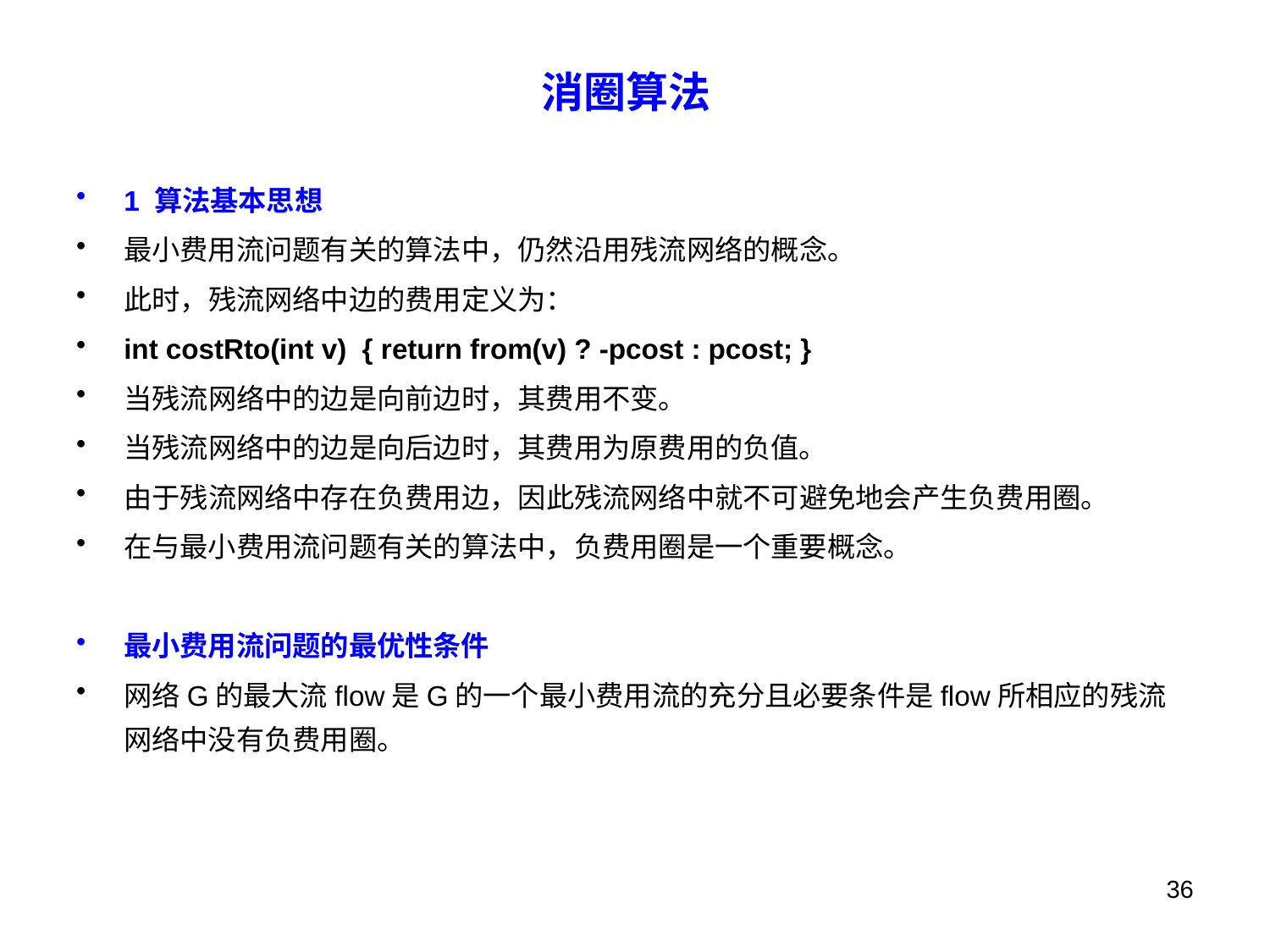

# 消圈算法
1 算法基本思想
最小费用流问题有关的算法中，仍然沿用残流网络的概念。
此时，残流网络中边的费用定义为：
int costRto(int v)  { return from(v) ? -pcost : pcost; }
当残流网络中的边是向前边时，其费用不变。
当残流网络中的边是向后边时，其费用为原费用的负值。
由于残流网络中存在负费用边，因此残流网络中就不可避免地会产生负费用圈。
在与最小费用流问题有关的算法中，负费用圈是一个重要概念。

最小费用流问题的最优性条件
网络G的最大流flow是G的一个最小费用流的充分且必要条件是flow所相应的残流网络中没有负费用圈。
36